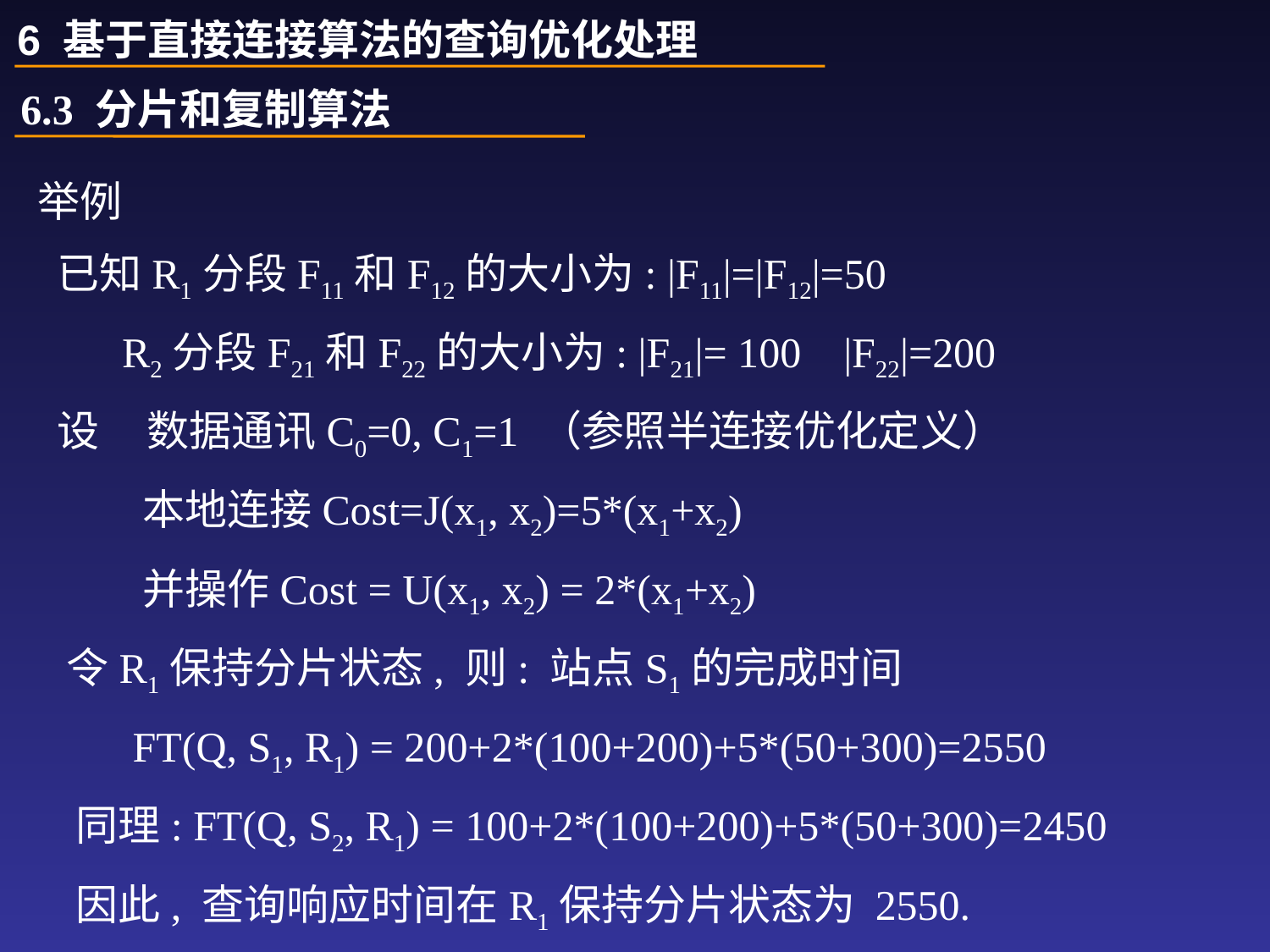

6 基于直接连接算法的查询优化处理

6.3 分片和复制算法

举例
 已知R1分段F11和F12的大小为: |F11|=|F12|=50
        R2分段F21和F22的大小为: |F21|= 100    |F22|=200
 设     数据通讯C0=0, C1=1 （参照半连接优化定义）
          本地连接Cost=J(x1, x2)=5*(x1+x2)
          并操作Cost = U(x1, x2) = 2*(x1+x2)
  令R1保持分片状态, 则: 站点S1的完成时间
         FT(Q, S1, R1) = 200+2*(100+200)+5*(50+300)=2550
   同理: FT(Q, S2, R1) = 100+2*(100+200)+5*(50+300)=2450
   因此, 查询响应时间在R1保持分片状态为 2550.